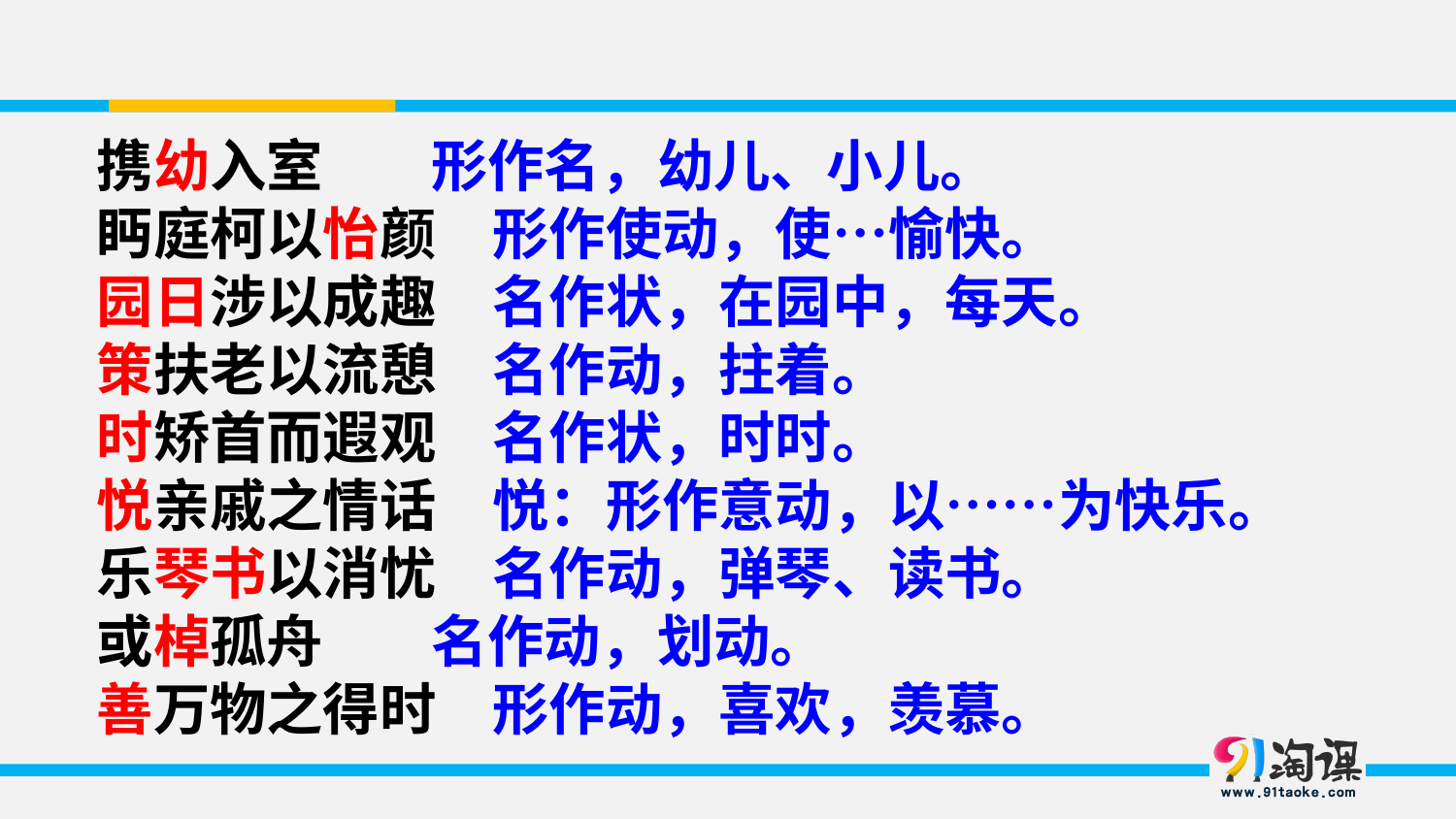

携幼入室　    形作名，幼儿、小儿。
眄庭柯以怡颜　形作使动，使…愉快。
园日涉以成趣　名作状，在园中，每天。
策扶老以流憩　名作动，拄着。
时矫首而遐观　名作状，时时。
悦亲戚之情话　悦：形作意动，以……为快乐。
乐琴书以消忧　名作动，弹琴、读书。
或棹孤舟　    名作动，划动。
善万物之得时　形作动，喜欢，羡慕。